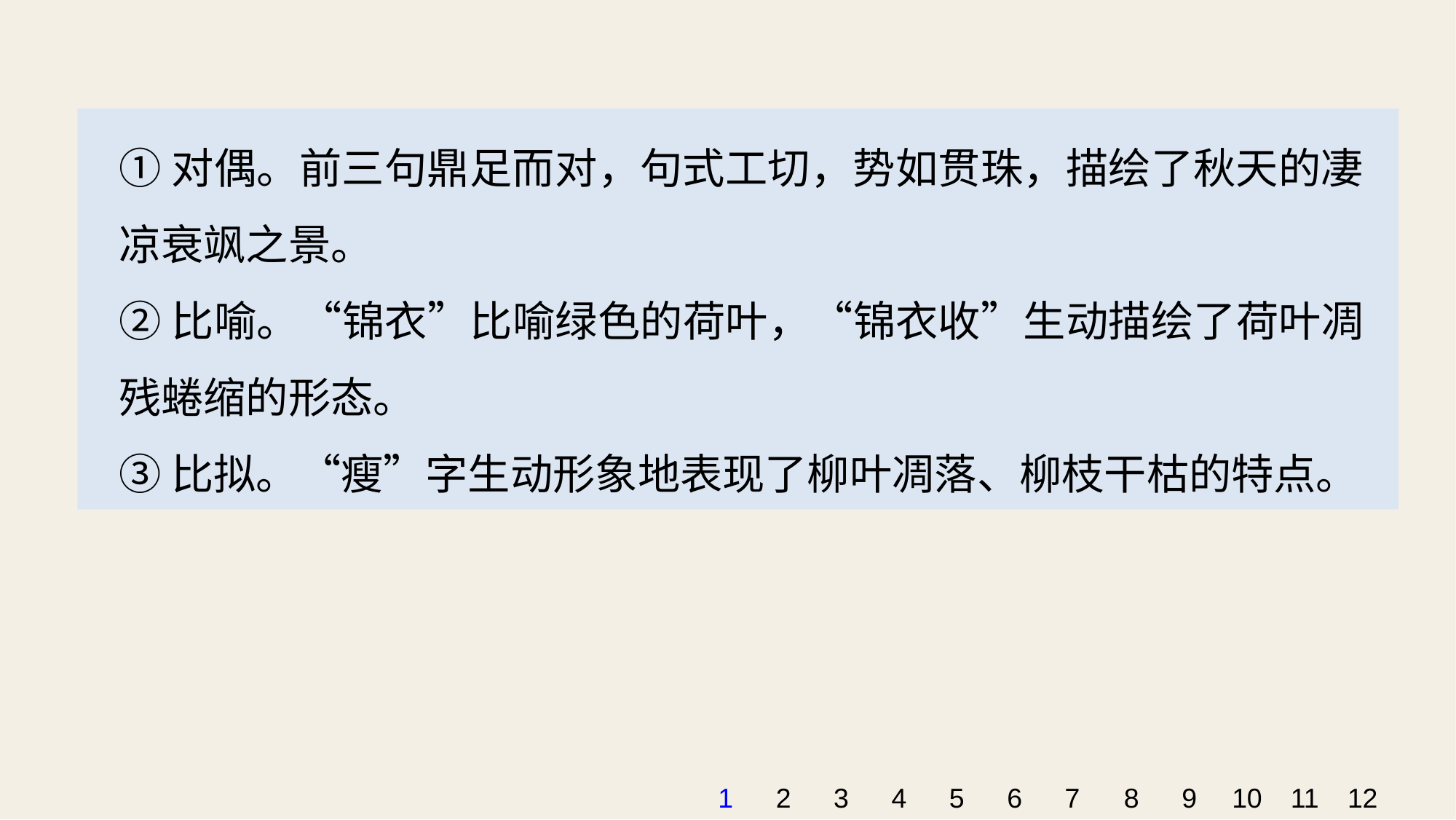

①对偶。前三句鼎足而对，句式工切，势如贯珠，描绘了秋天的凄凉衰飒之景。
②比喻。“锦衣”比喻绿色的荷叶，“锦衣收”生动描绘了荷叶凋残蜷缩的形态。
③比拟。“瘦”字生动形象地表现了柳叶凋落、柳枝干枯的特点。

1
2
3
4
5
6
7
8
9
10
11
12